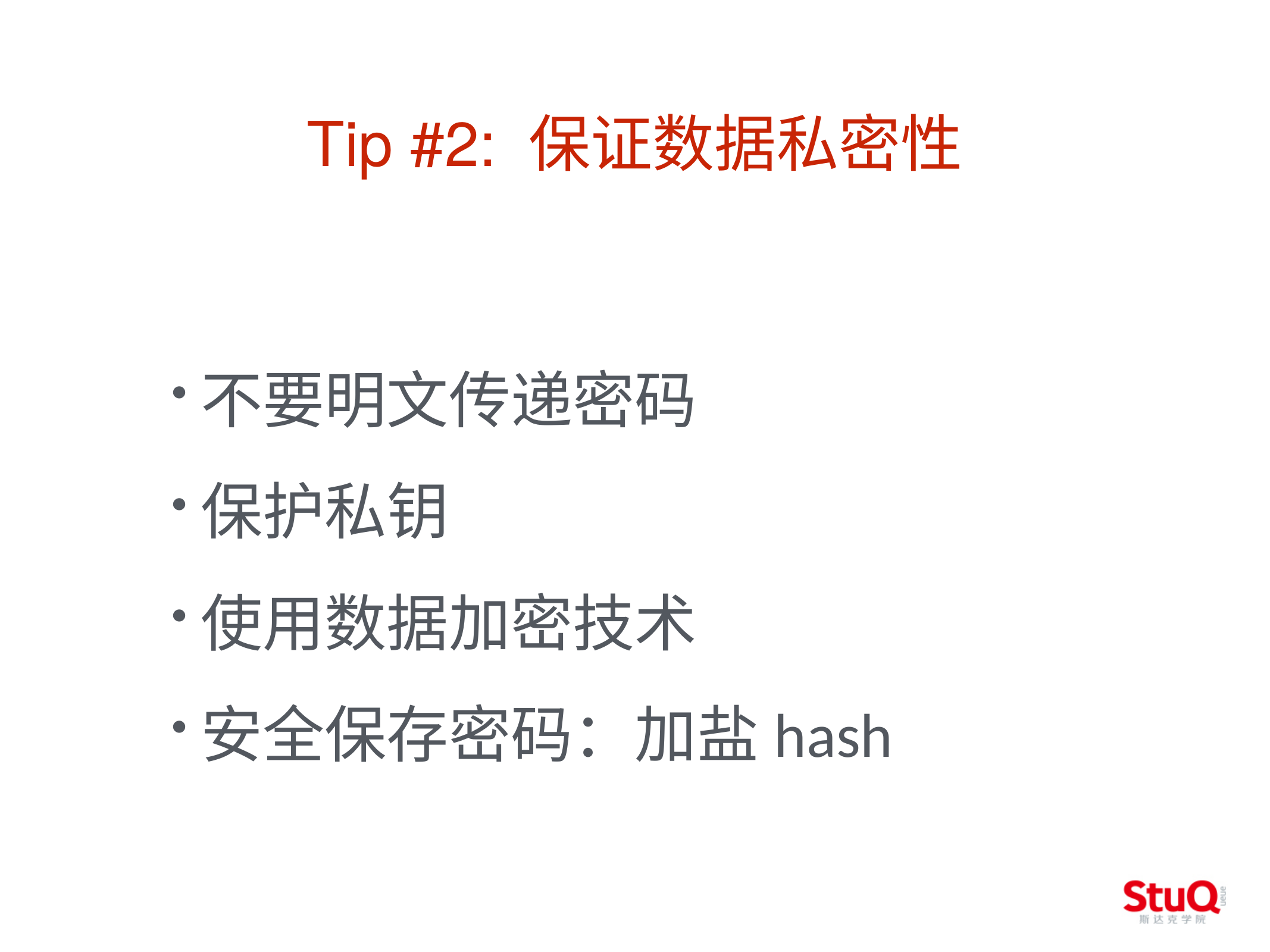

Tip #2: 保证数据私密性
不要明文传递密码
保护私钥
使用数据加密技术
安全保存密码：加盐hash